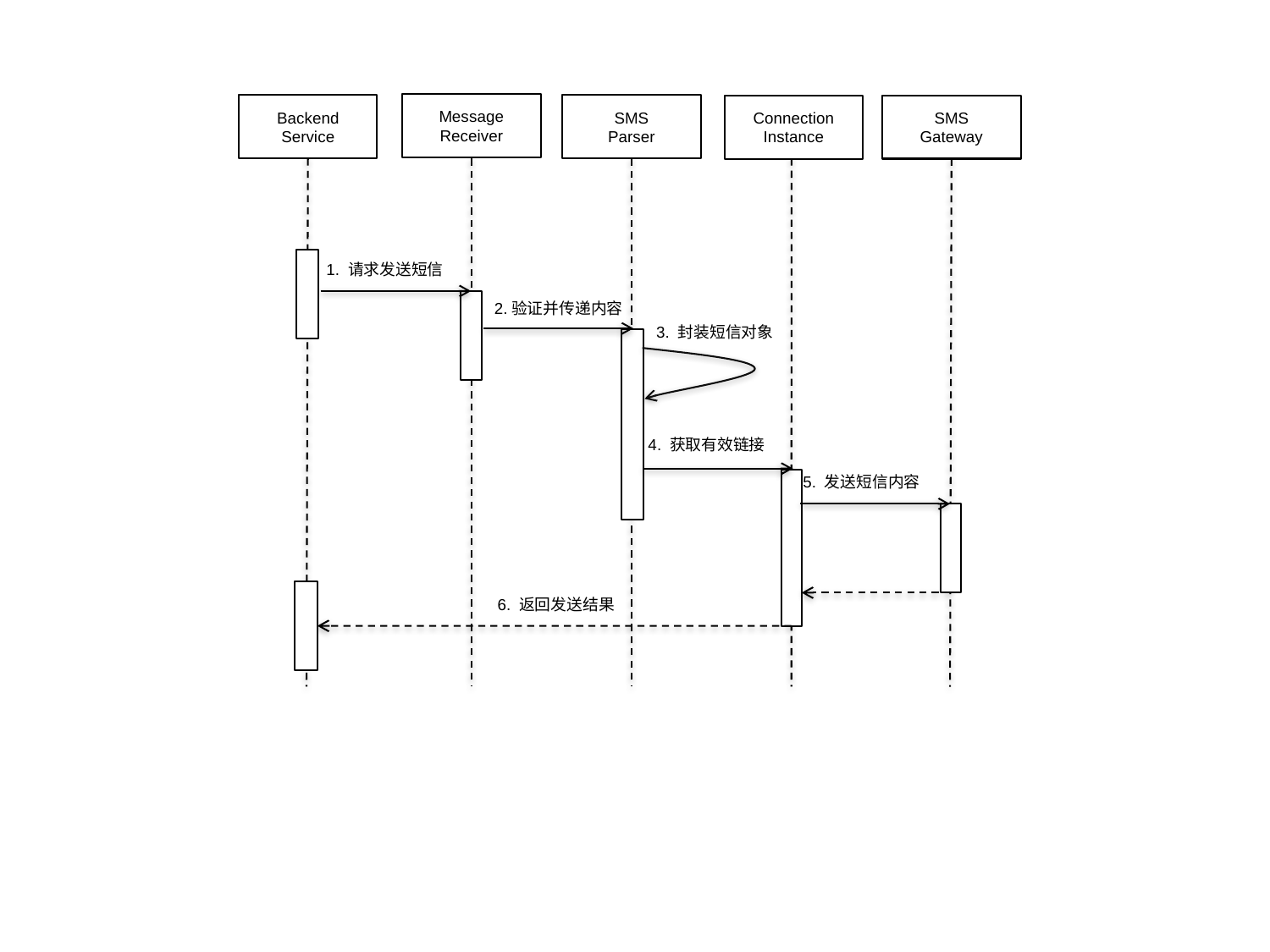

Message
Receiver
Backend
Service
SMS
Parser
SMS
Gateway
Connection
Instance

1. 请求发送短信

2.验证并传递内容
3. 封装短信对象

4. 获取有效链接
5. 发送短信内容

6. 返回发送结果